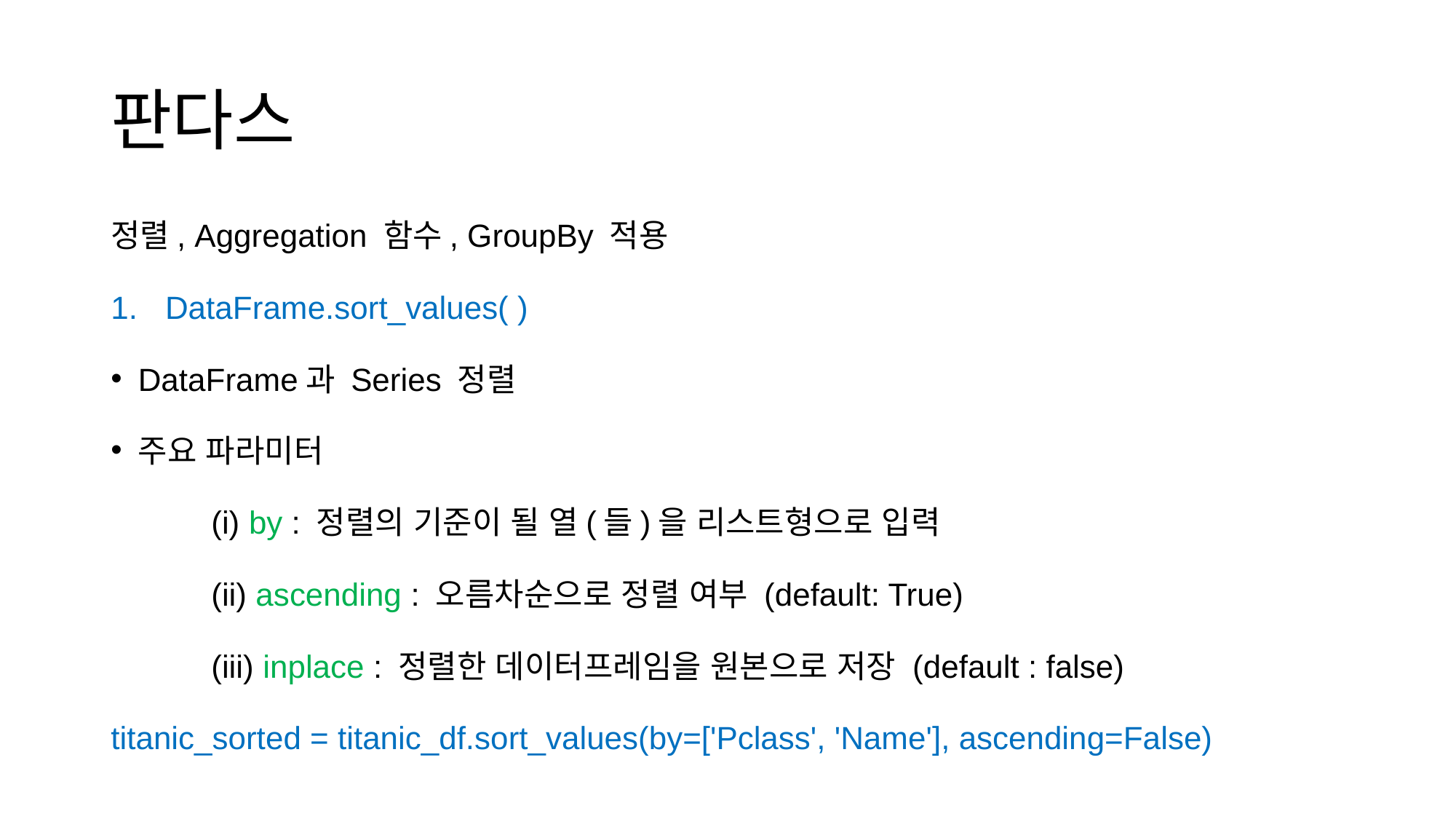

# 판다스
정렬, Aggregation 함수, GroupBy 적용
DataFrame.sort_values( )
DataFrame과 Series 정렬
주요 파라미터
	(i) by : 정렬의 기준이 될 열(들)을 리스트형으로 입력
	(ii) ascending : 오름차순으로 정렬 여부 (default: True)
	(iii) inplace : 정렬한 데이터프레임을 원본으로 저장 (default : false)
titanic_sorted = titanic_df.sort_values(by=['Pclass', 'Name'], ascending=False)